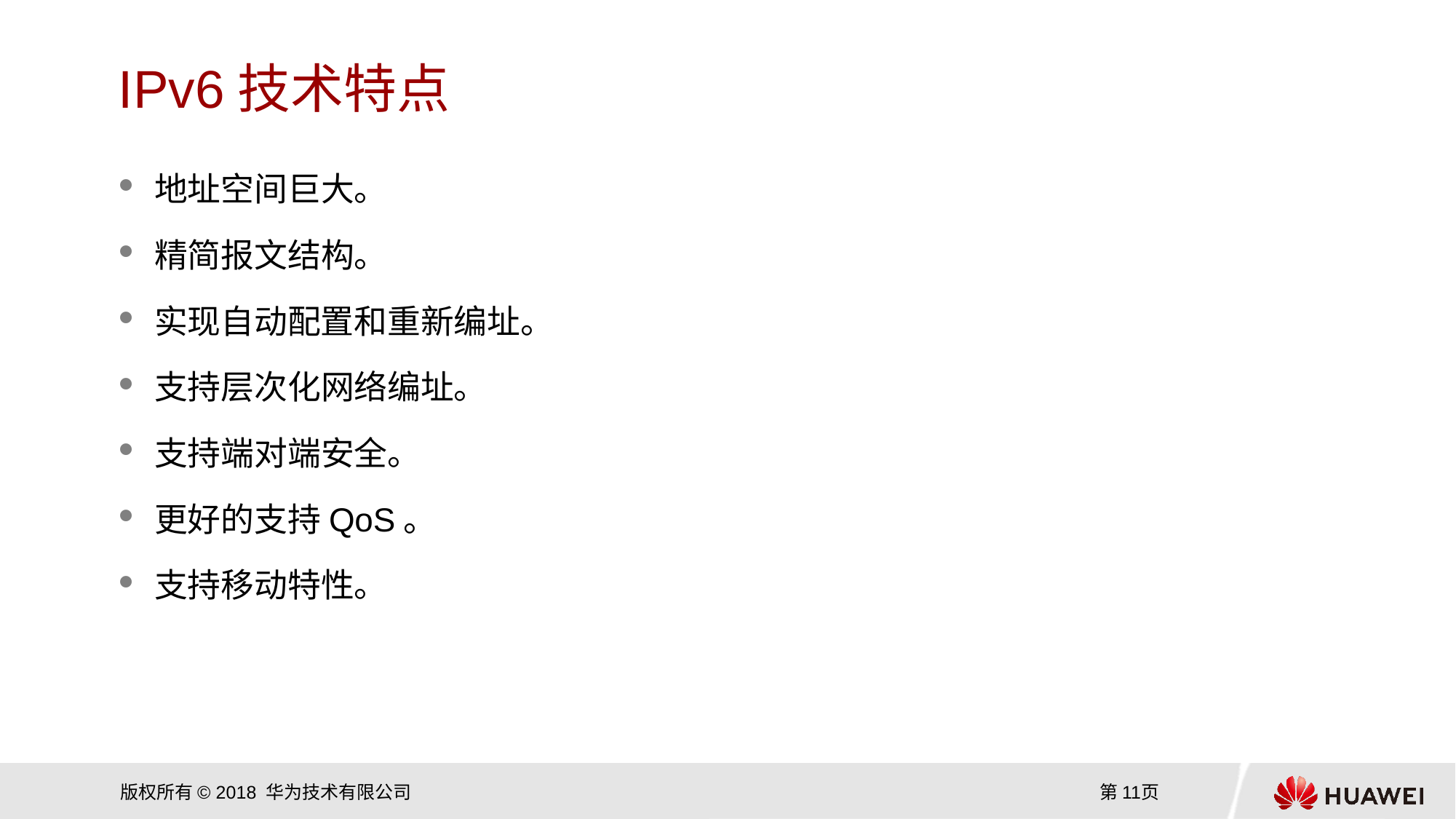

# IPv6技术特点
地址空间巨大。
精简报文结构。
实现自动配置和重新编址。
支持层次化网络编址。
支持端对端安全。
更好的支持QoS。
支持移动特性。